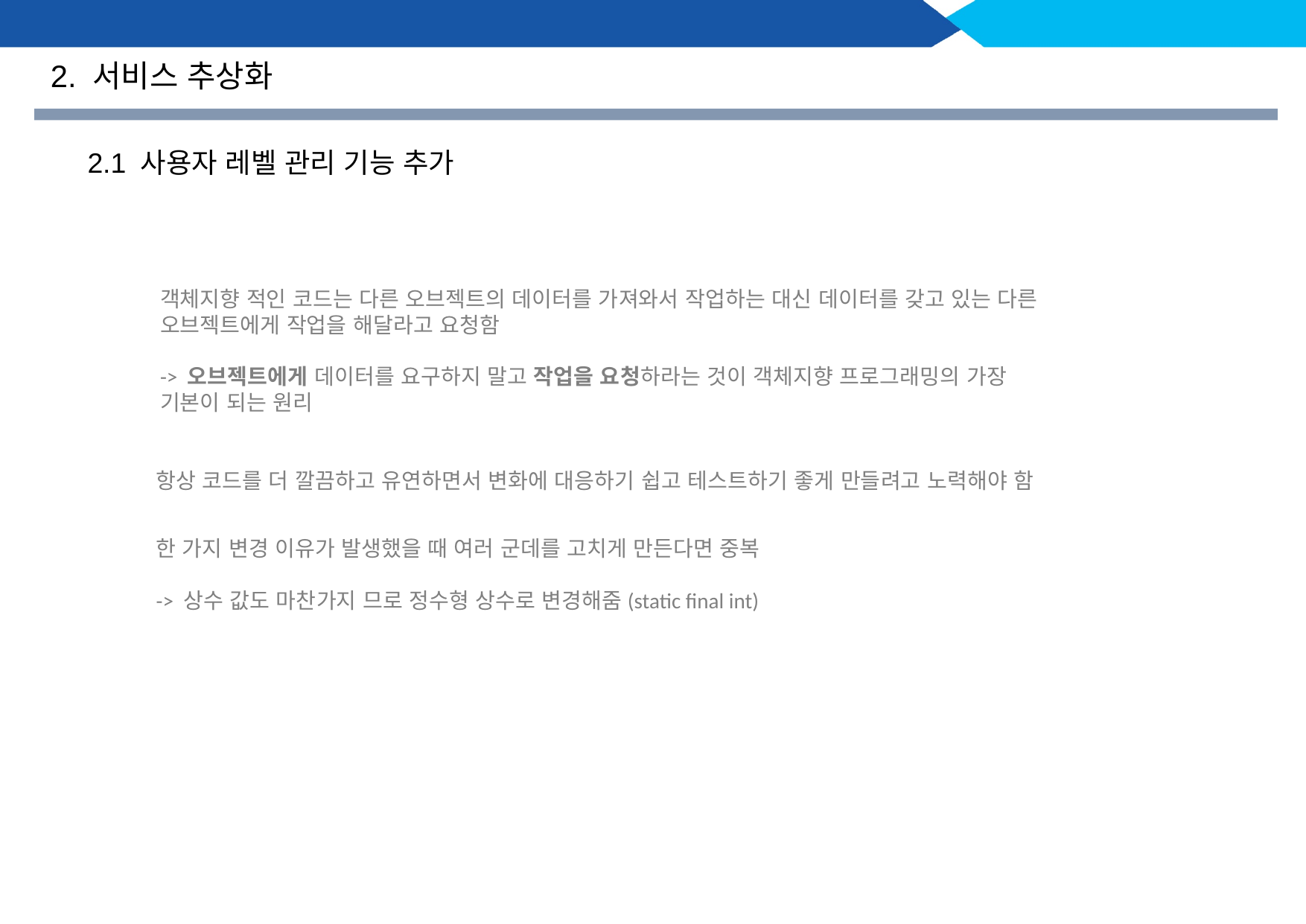

2. 서비스 추상화
2.1 사용자 레벨 관리 기능 추가
객체지향 적인 코드는 다른 오브젝트의 데이터를 가져와서 작업하는 대신 데이터를 갖고 있는 다른 오브젝트에게 작업을 해달라고 요청함

-> 오브젝트에게 데이터를 요구하지 말고 작업을 요청하라는 것이 객체지향 프로그래밍의 가장 기본이 되는 원리
항상 코드를 더 깔끔하고 유연하면서 변화에 대응하기 쉽고 테스트하기 좋게 만들려고 노력해야 함
한 가지 변경 이유가 발생했을 때 여러 군데를 고치게 만든다면 중복

-> 상수 값도 마찬가지 므로 정수형 상수로 변경해줌(static final int)